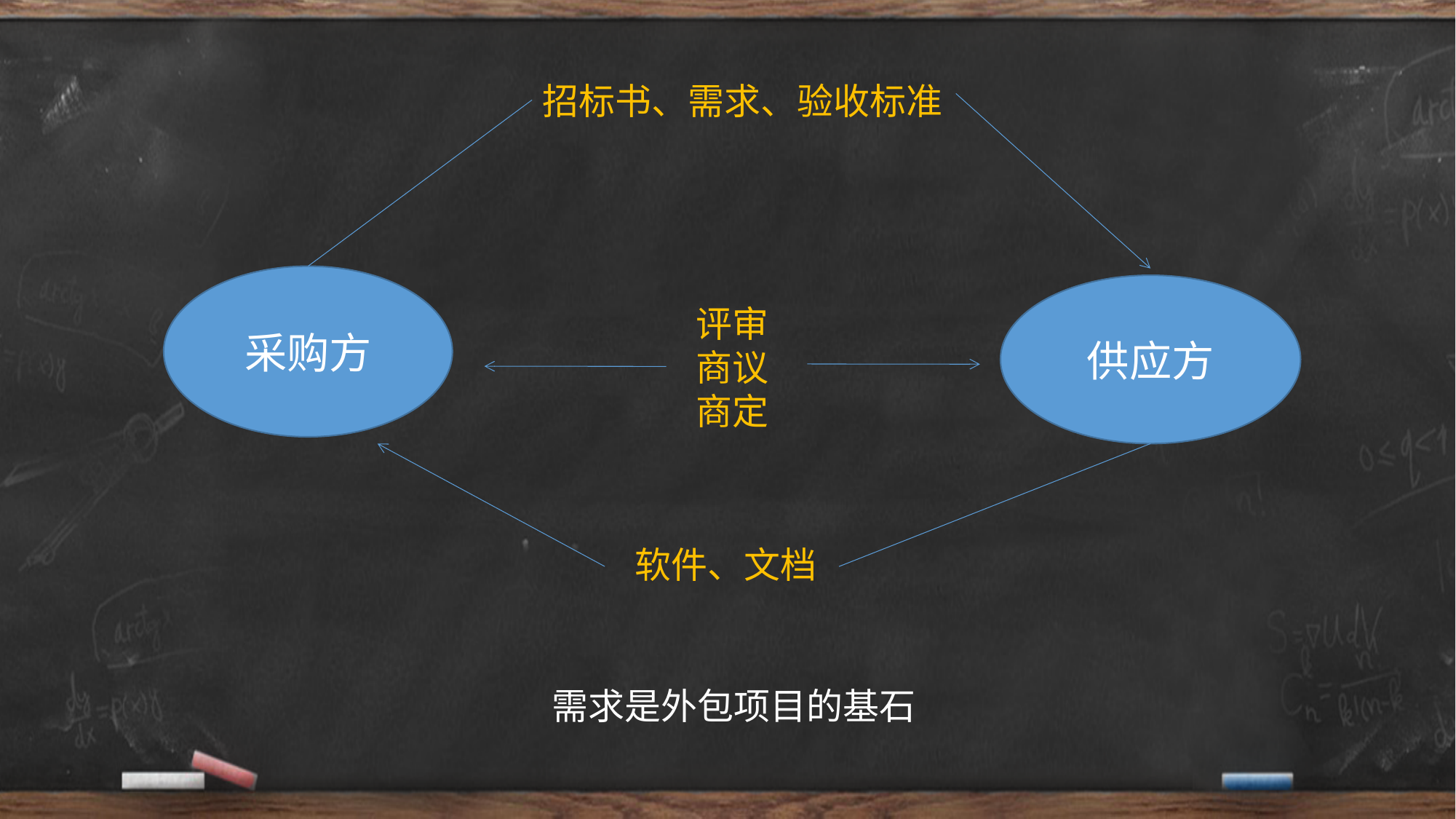

招标书、需求、验收标准
采购方
供应方
评审
商议
商定
软件、文档
需求是外包项目的基石